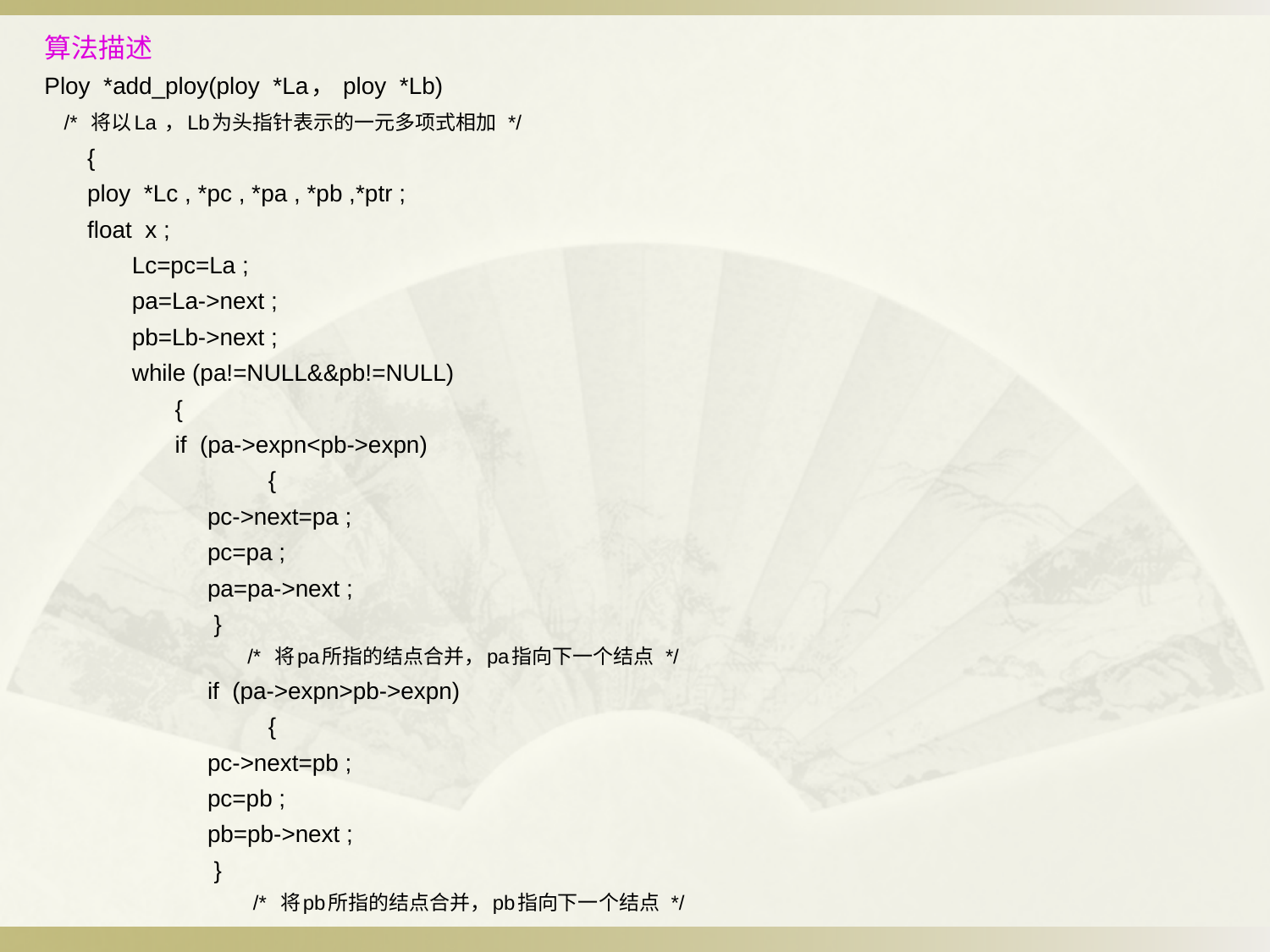

# 算法描述
Ploy  *add_ploy(ploy  *La， ploy  *Lb)
   /*  将以La ，Lb为头指针表示的一元多项式相加  */
{
	ploy  *Lc , *pc , *pa , *pb ,*ptr ;
	float  x ;
	Lc=pc=La ;
	pa=La->next ;
	pb=Lb->next ;
	while (pa!=NULL&&pb!=NULL)
{
	if  (pa->expn<pb->expn)
   	{
		pc->next=pa ;
		pc=pa ;
		pa=pa->next ;
	 }
       /*  将pa所指的结点合并，pa指向下一个结点  */
	if  (pa->expn>pb->expn)
   	{
		pc->next=pb ;
		pc=pb ;
		pb=pb->next ;
	 }
        /*  将pb所指的结点合并，pb指向下一个结点  */